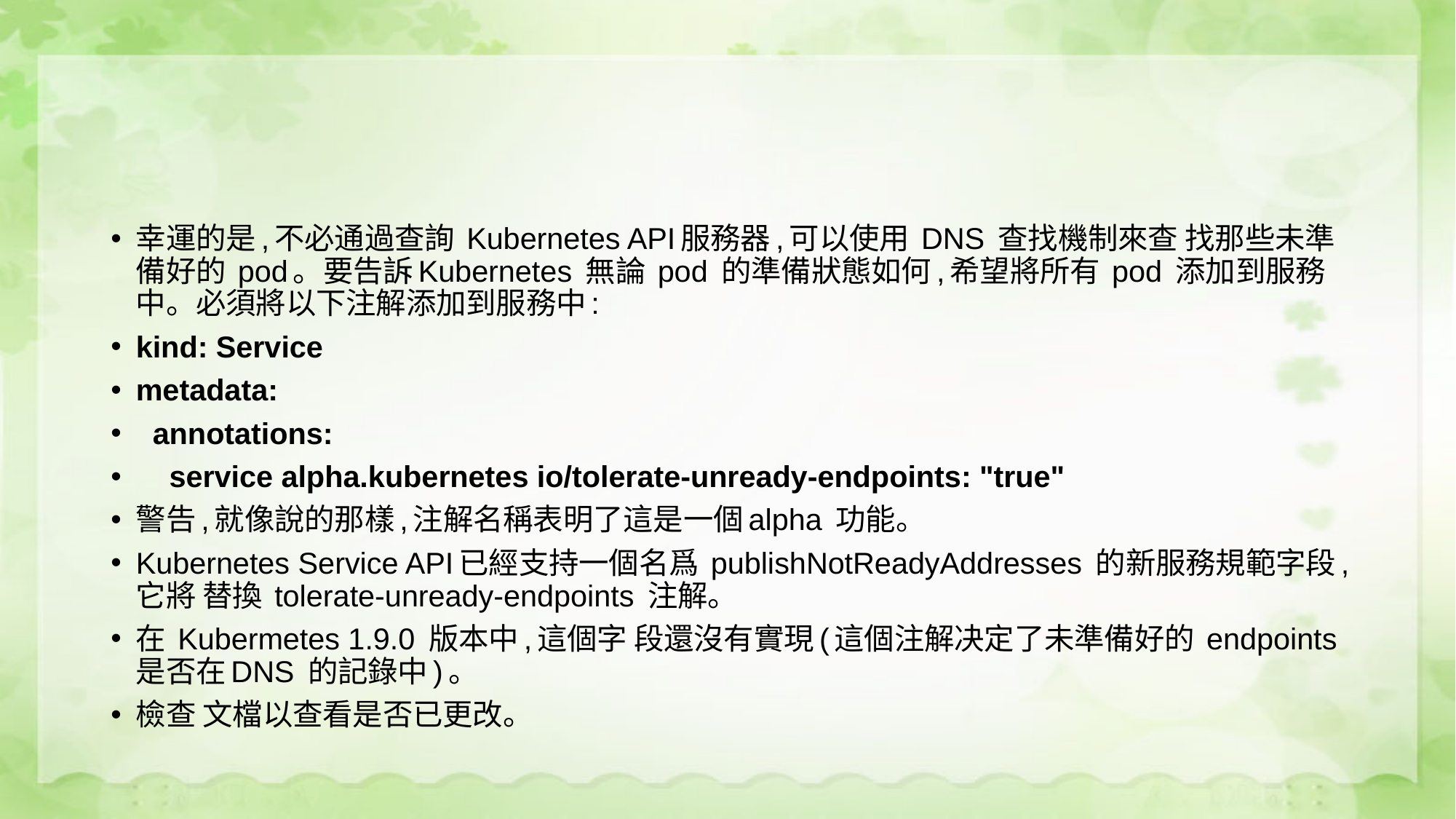

#
幸運的是,不必通過查詢 Kubernetes API服務器,可以使用 DNS 查找機制來查 找那些未準備好的 pod。要告訴Kubernetes 無論 pod 的準備狀態如何,希望將所有 pod 添加到服務中。必須將以下注解添加到服務中:
kind: Service
metadata:
  annotations:
    service alpha.kubernetes io/tolerate-unready-endpoints: "true"
警告,就像說的那樣,注解名稱表明了這是一個alpha 功能。
Kubernetes Service API已經支持一個名爲 publishNotReadyAddresses 的新服務規範字段,它將 替換 tolerate-unready-endpoints 注解。
在 Kubermetes 1.9.0 版本中,這個字 段還沒有實現(這個注解决定了未準備好的 endpoints 是否在DNS 的記錄中)。
檢查 文檔以查看是否已更改。